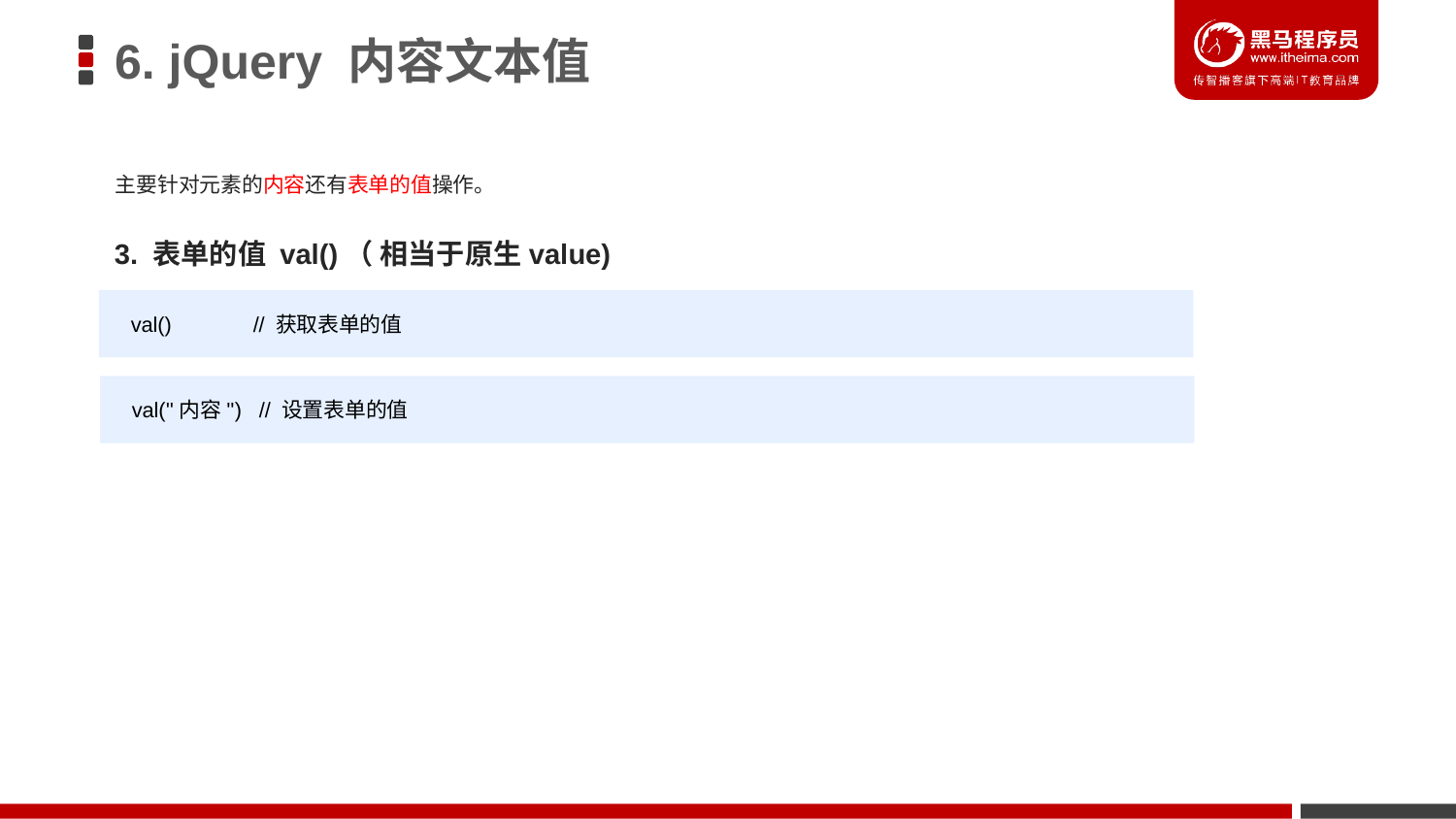

# 6. jQuery 内容文本值
主要针对元素的内容还有表单的值操作。
3. 表单的值 val()（ 相当于原生value)
val()              // 获取表单的值
val(''内容'')   // 设置表单的值